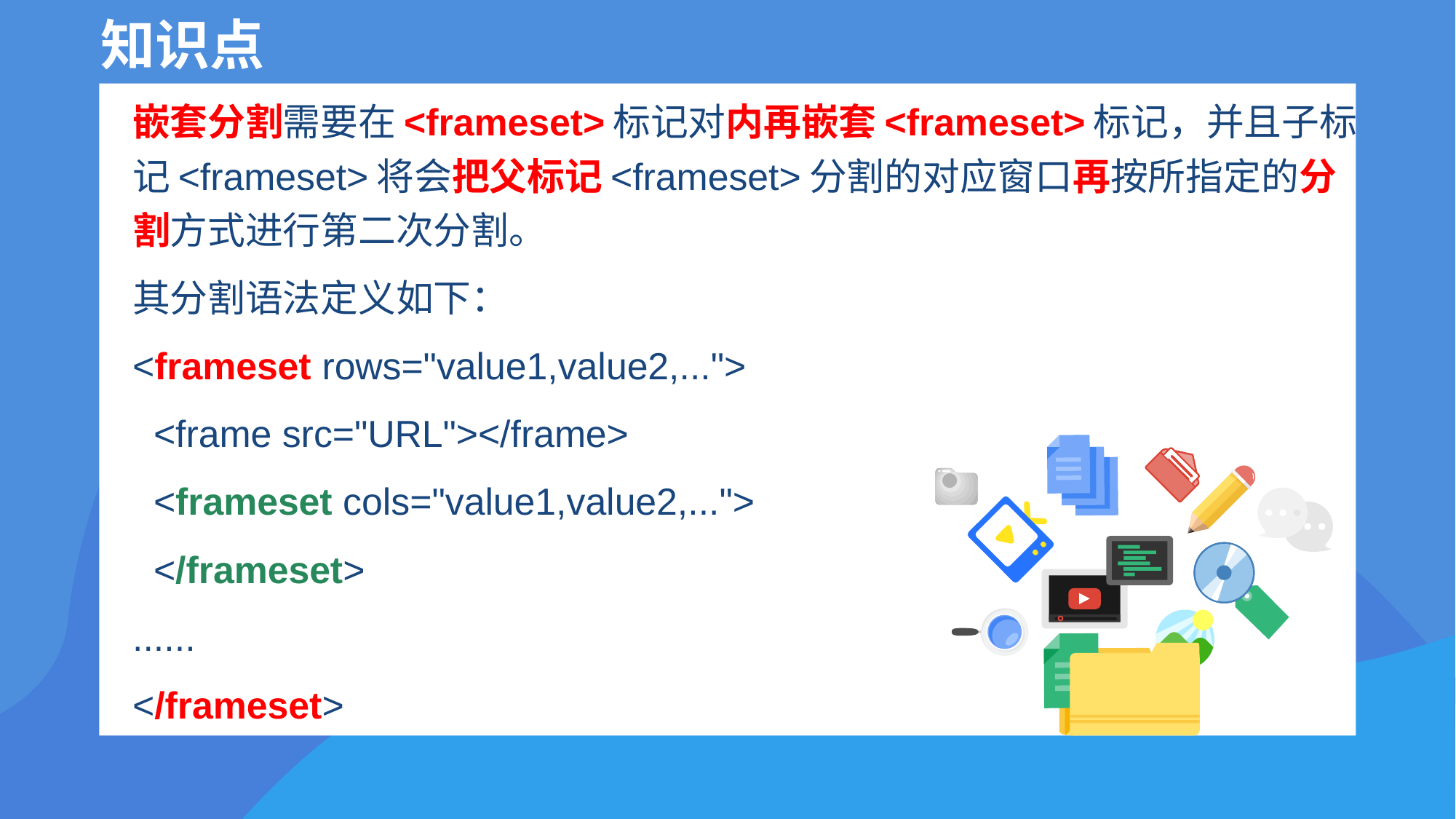

# 知识点
嵌套分割需要在<frameset>标记对内再嵌套<frameset>标记，并且子标记<frameset>将会把父标记<frameset>分割的对应窗口再按所指定的分割方式进行第二次分割。
其分割语法定义如下：
<frameset rows="value1,value2,...">
  <frame src="URL"></frame>
  <frameset cols="value1,value2,...">
  </frameset>
......
</frameset>